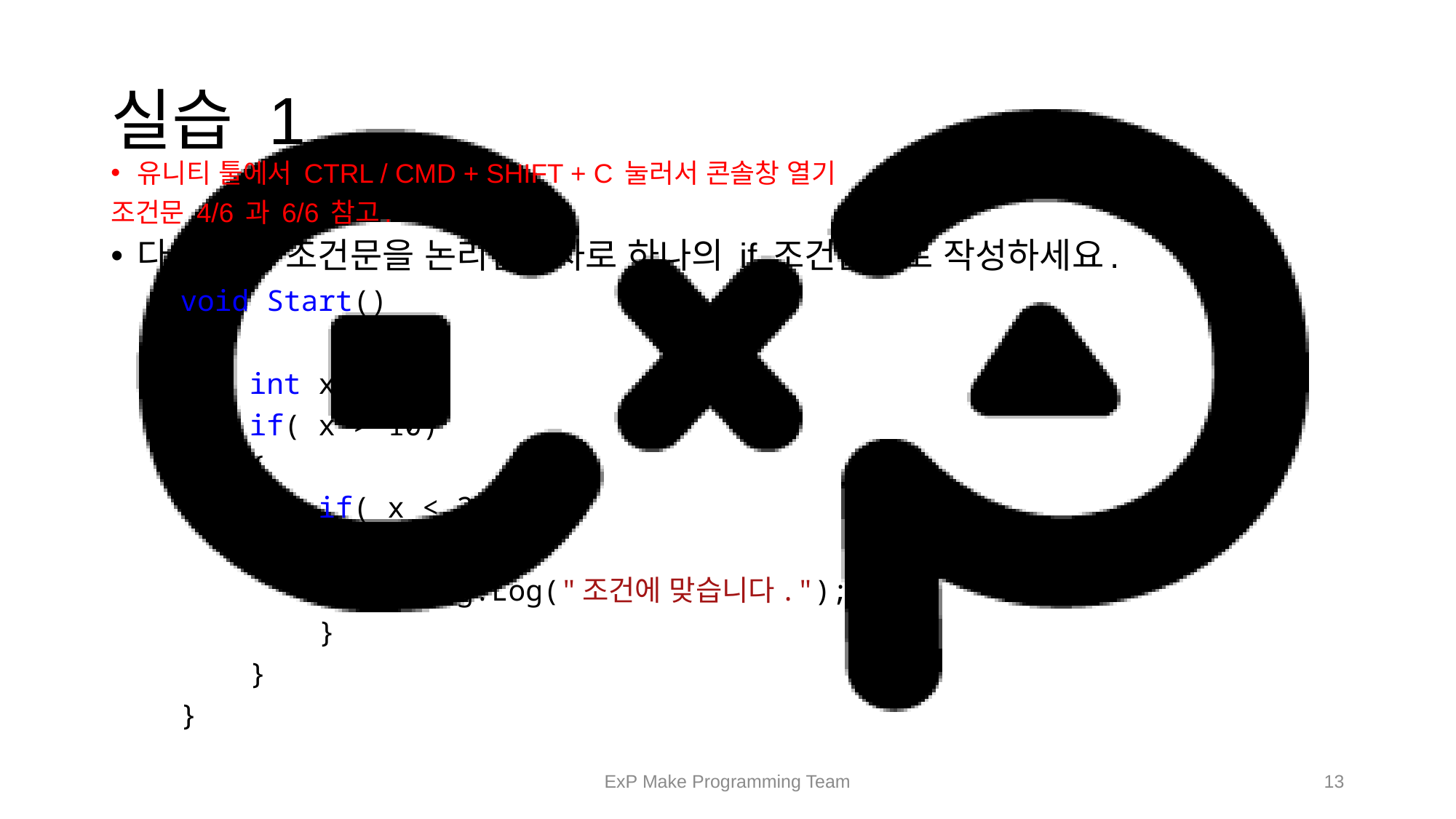

# 실습 1
유니티 툴에서 CTRL / CMD + SHIFT + C 눌러서 콘솔창 열기
조건문 4/6 과 6/6 참고.
다음 중첩 조건문을 논리연산자로 하나의 if 조건문으로 작성하세요.
    void Start()
    {
        int x = 15;
        if( x > 10)
        {
            if( x < 20)
            {
                Debug.Log("조건에 맞습니다.");
            }
        }
    }
ExP Make Programming Team
13